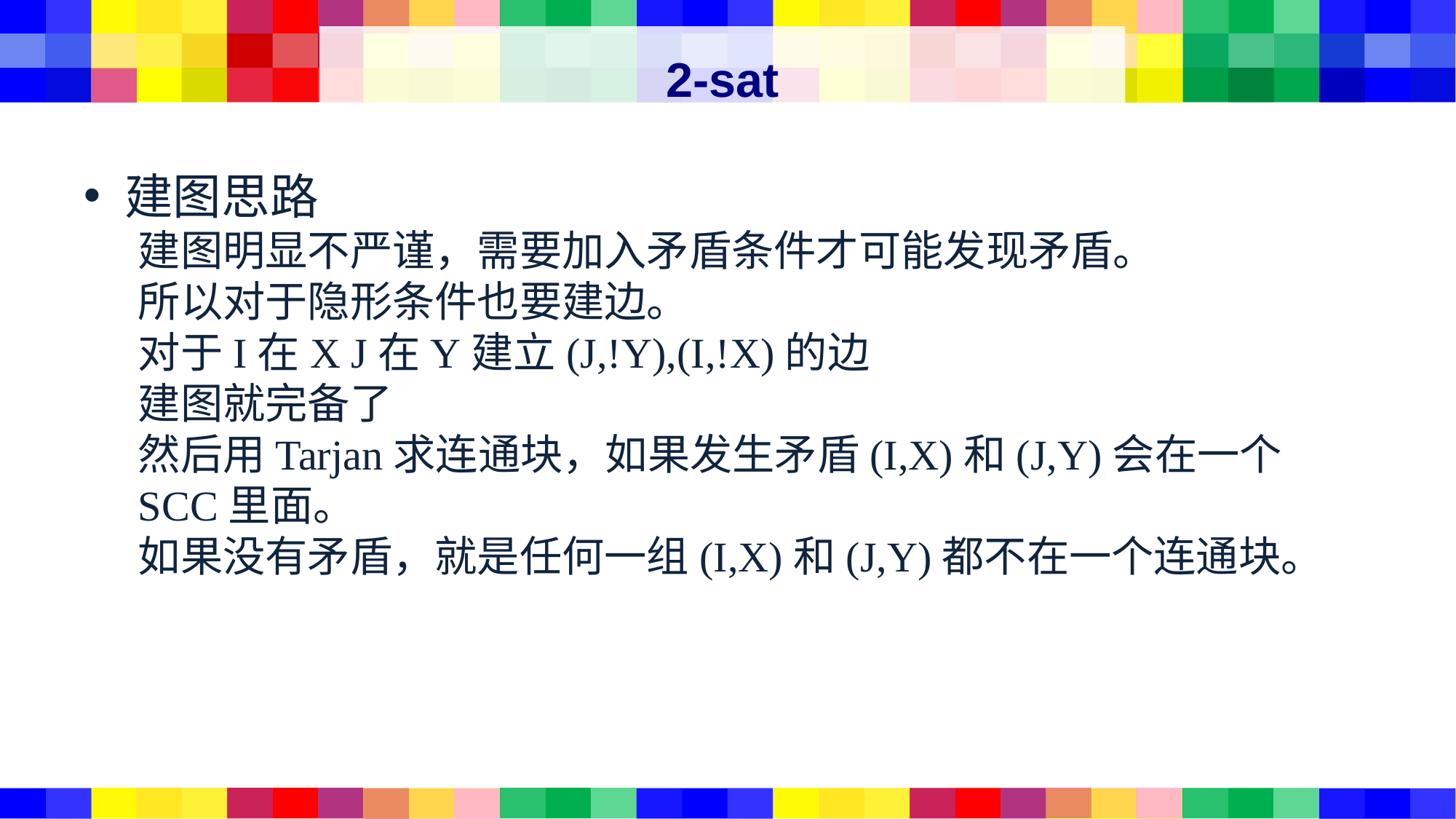

# 2-sat
建图思路
建图明显不严谨，需要加入矛盾条件才可能发现矛盾。
所以对于隐形条件也要建边。
对于I在X J在Y建立(J,!Y),(I,!X)的边
建图就完备了
然后用Tarjan求连通块，如果发生矛盾(I,X)和(J,Y)会在一个SCC里面。
如果没有矛盾，就是任何一组(I,X)和(J,Y)都不在一个连通块。